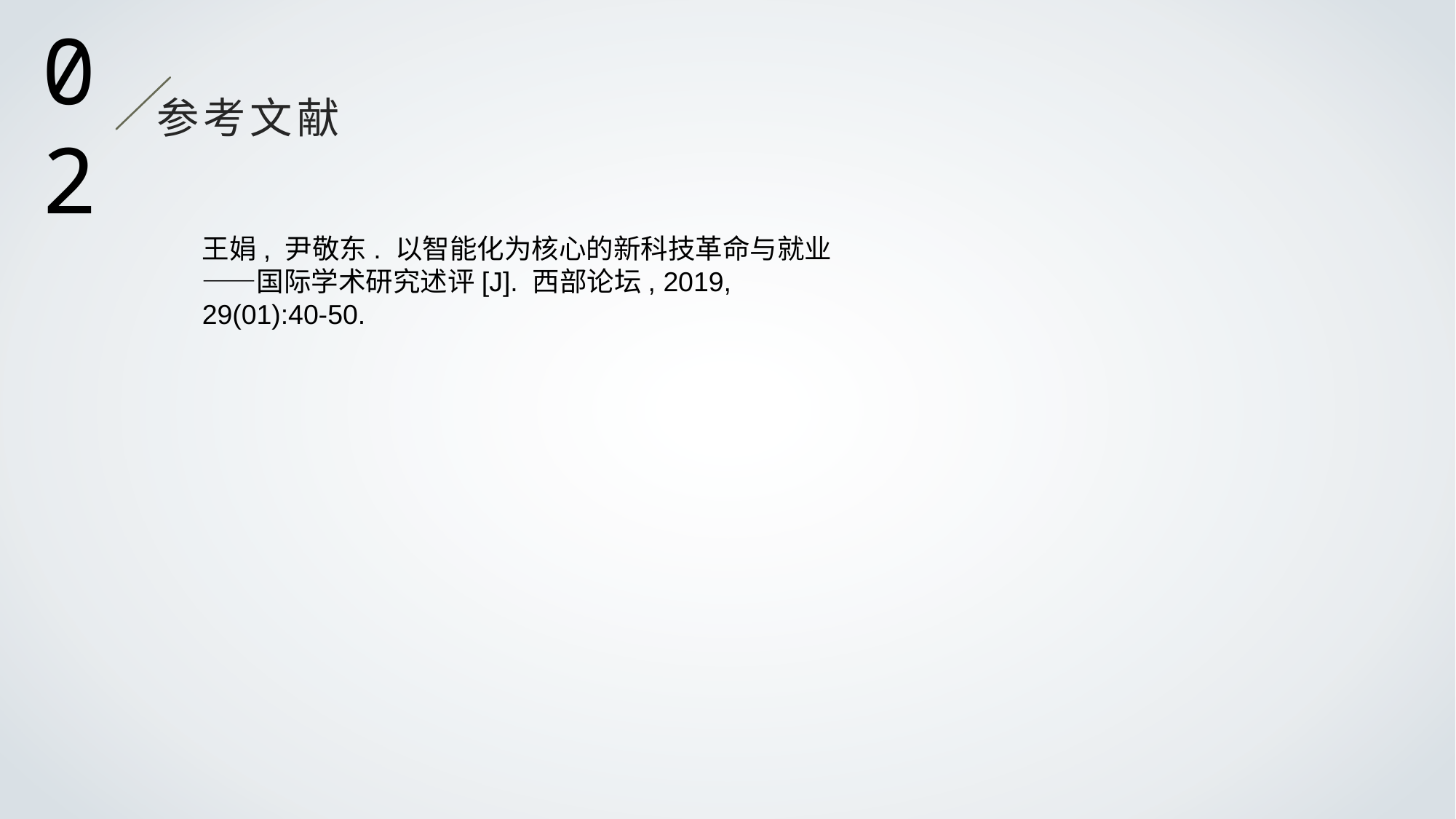

02
参考文献
王娟, 尹敬东. 以智能化为核心的新科技革命与就业——国际学术研究述评[J]. 西部论坛, 2019, 29(01):40-50.